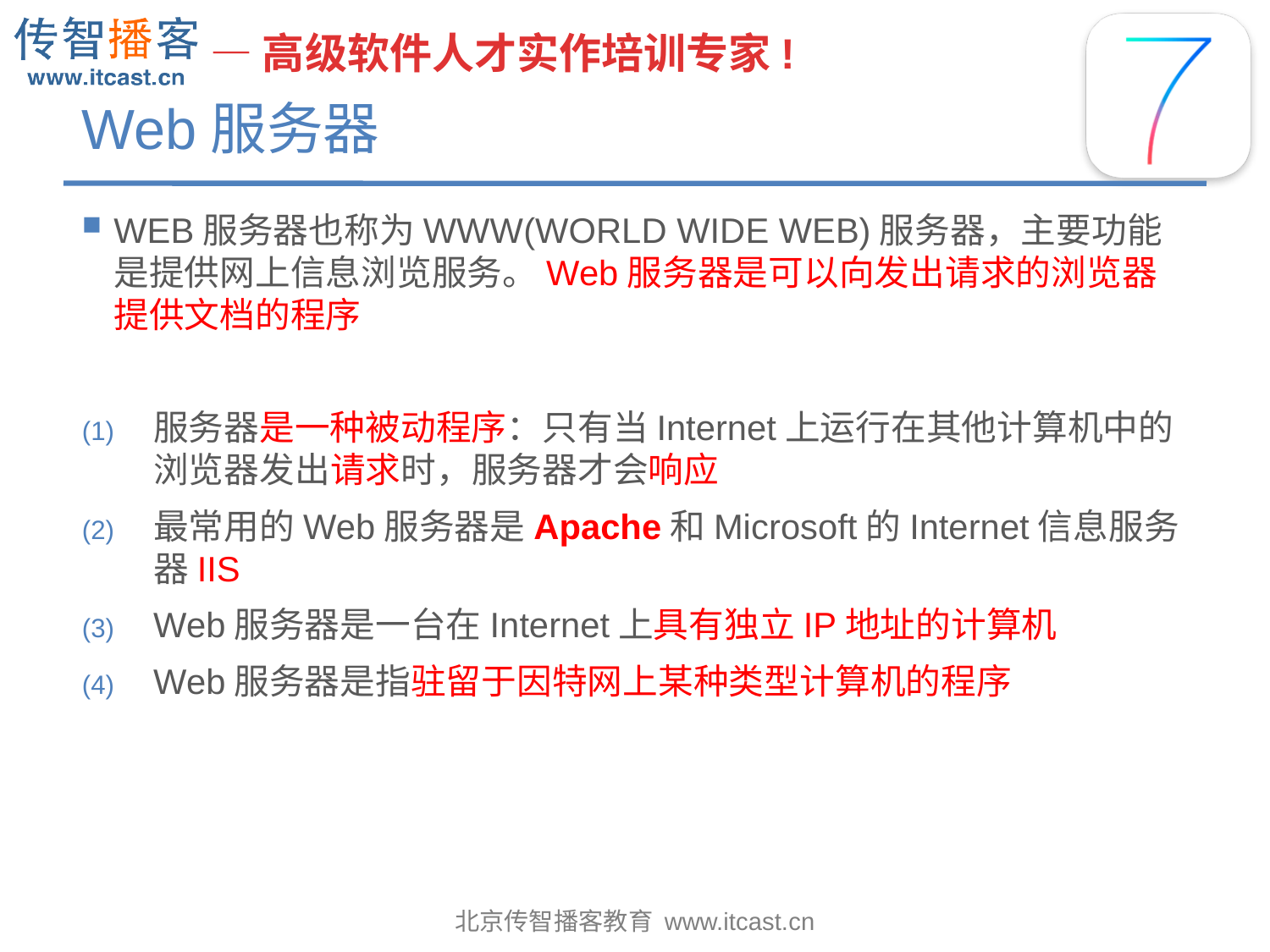

# Web服务器
WEB服务器也称为WWW(WORLD WIDE WEB)服务器，主要功能是提供网上信息浏览服务。Web服务器是可以向发出请求的浏览器提供文档的程序

服务器是一种被动程序：只有当Internet上运行在其他计算机中的浏览器发出请求时，服务器才会响应
最常用的Web服务器是Apache和Microsoft的Internet信息服务器IIS
Web服务器是一台在Internet上具有独立IP地址的计算机
Web服务器是指驻留于因特网上某种类型计算机的程序